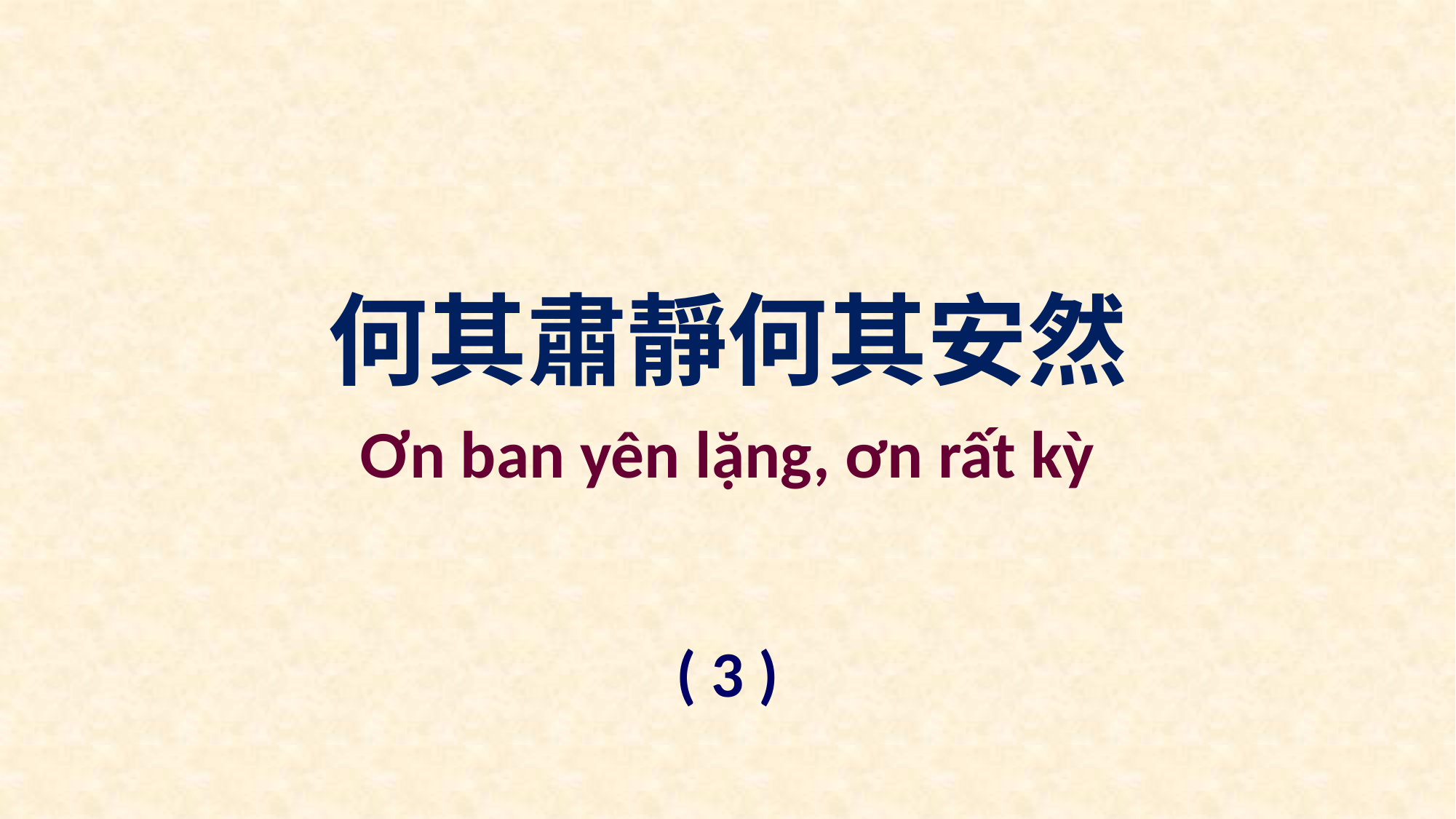

何其肅靜何其安然
Ơn ban yên lặng, ơn rất kỳ
( 3 )